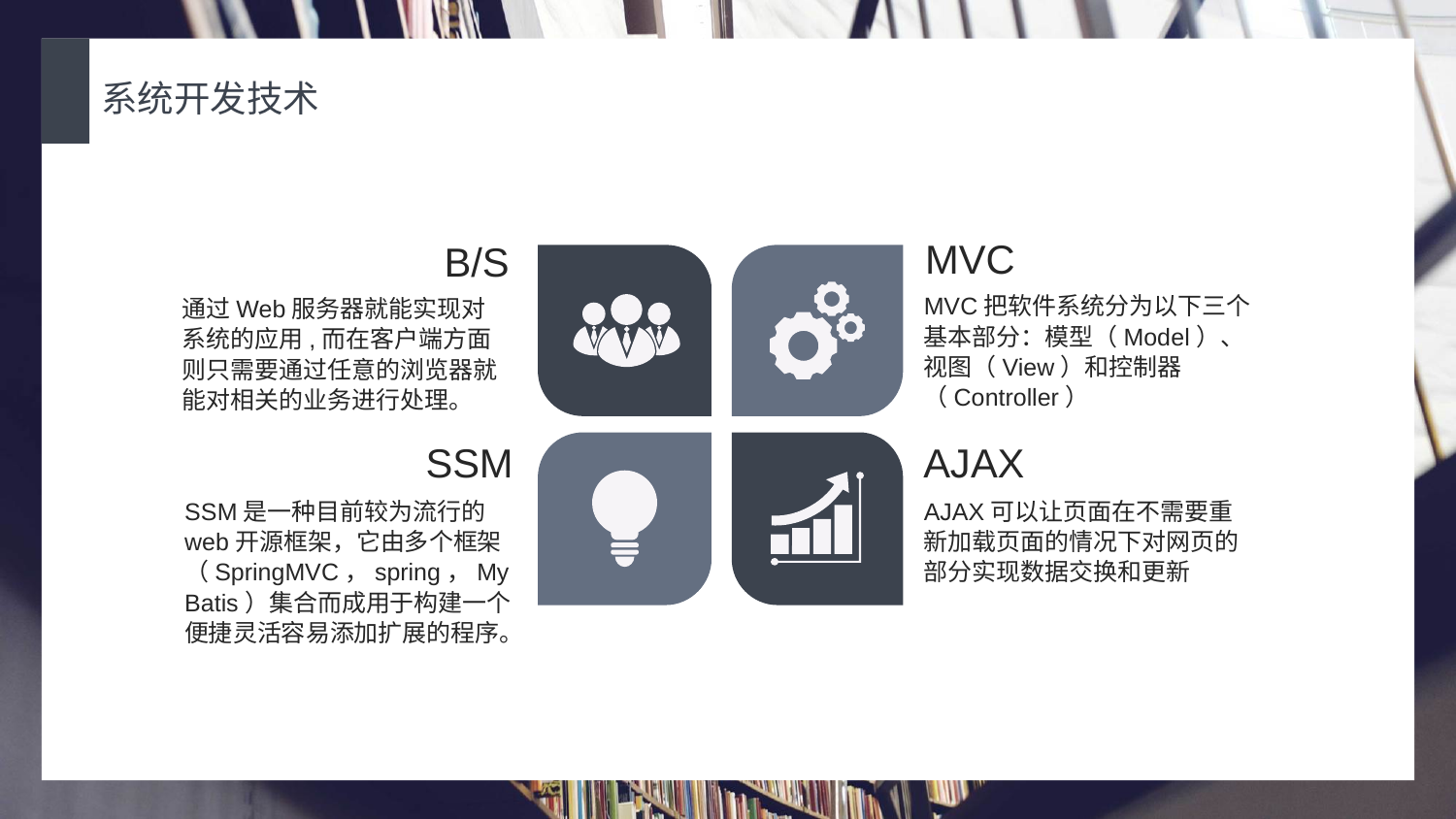

系统开发技术

MVC
B/S

MVC把软件系统分为以下三个基本部分：模型（Model）、视图（View）和控制器（Controller）
通过Web服务器就能实现对系统的应用,而在客户端方面则只需要通过任意的浏览器就能对相关的业务进行处理。

SSM
AJAX

SSM是一种目前较为流行的web开源框架，它由多个框架（SpringMVC，spring，MyBatis）集合而成用于构建一个便捷灵活容易添加扩展的程序。
AJAX可以让页面在不需要重新加载页面的情况下对网页的部分实现数据交换和更新